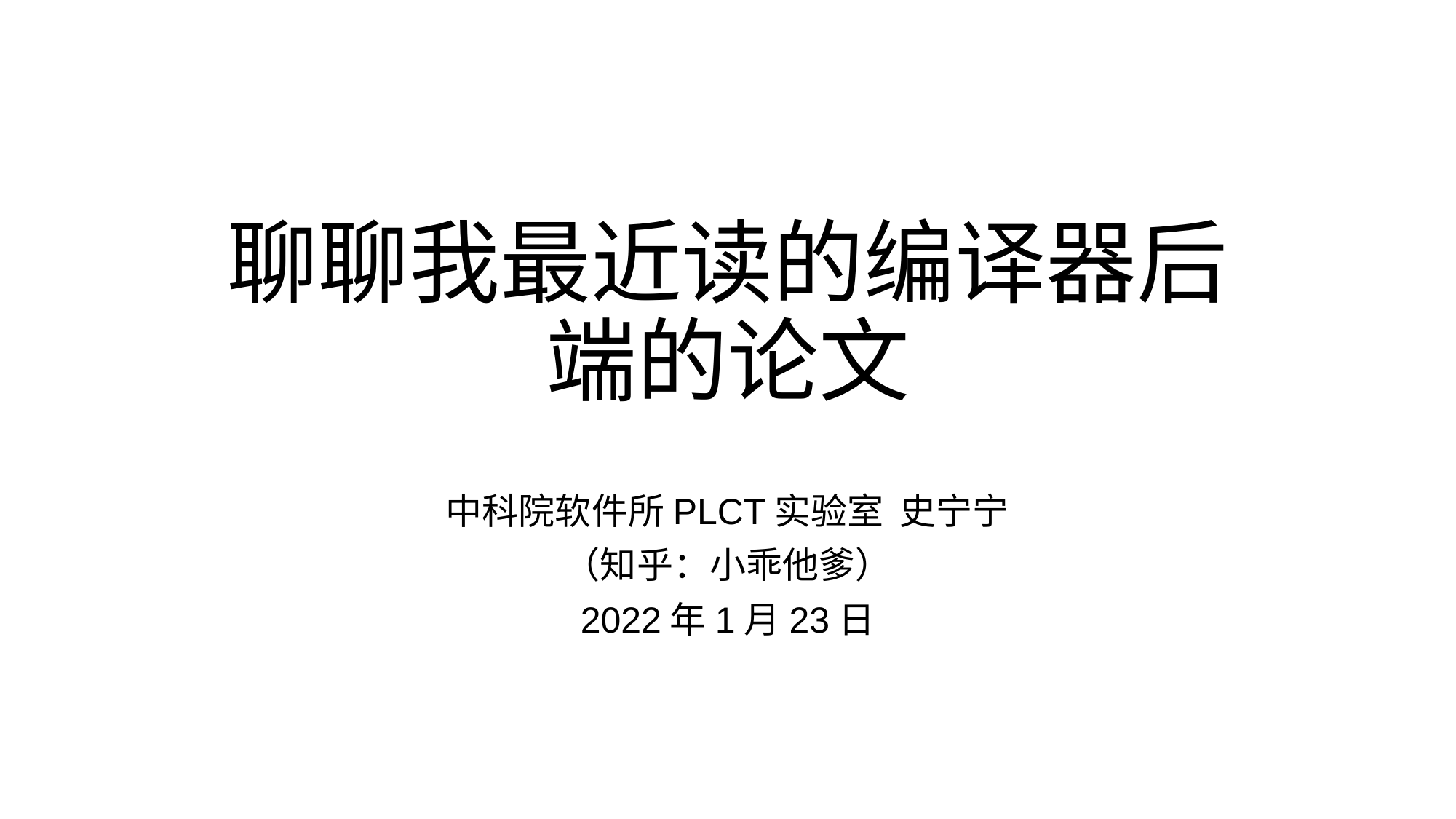

# 聊聊我最近读的编译器后端的论文
中科院软件所PLCT实验室  史宁宁
（知乎：小乖他爹）
2022年1月23日